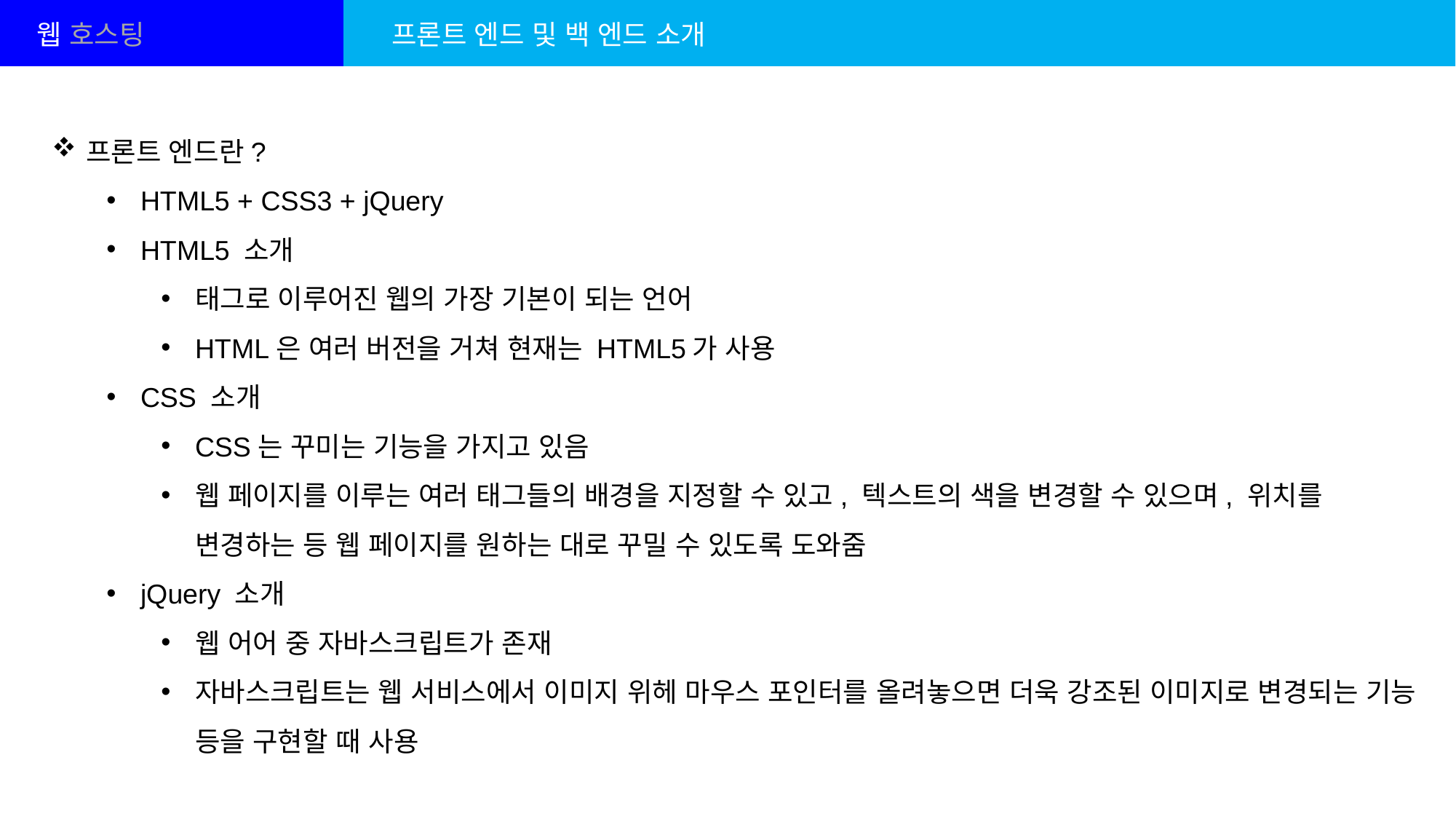

웹 호스팅
프론트 엔드 및 백 엔드 소개
프론트 엔드란?
HTML5 + CSS3 + jQuery
HTML5 소개
태그로 이루어진 웹의 가장 기본이 되는 언어
HTML은 여러 버전을 거쳐 현재는 HTML5가 사용
CSS 소개
CSS는 꾸미는 기능을 가지고 있음
웹 페이지를 이루는 여러 태그들의 배경을 지정할 수 있고, 텍스트의 색을 변경할 수 있으며, 위치를 변경하는 등 웹 페이지를 원하는 대로 꾸밀 수 있도록 도와줌
jQuery 소개
웹 어어 중 자바스크립트가 존재
자바스크립트는 웹 서비스에서 이미지 위헤 마우스 포인터를 올려놓으면 더욱 강조된 이미지로 변경되는 기능 등을 구현할 때 사용